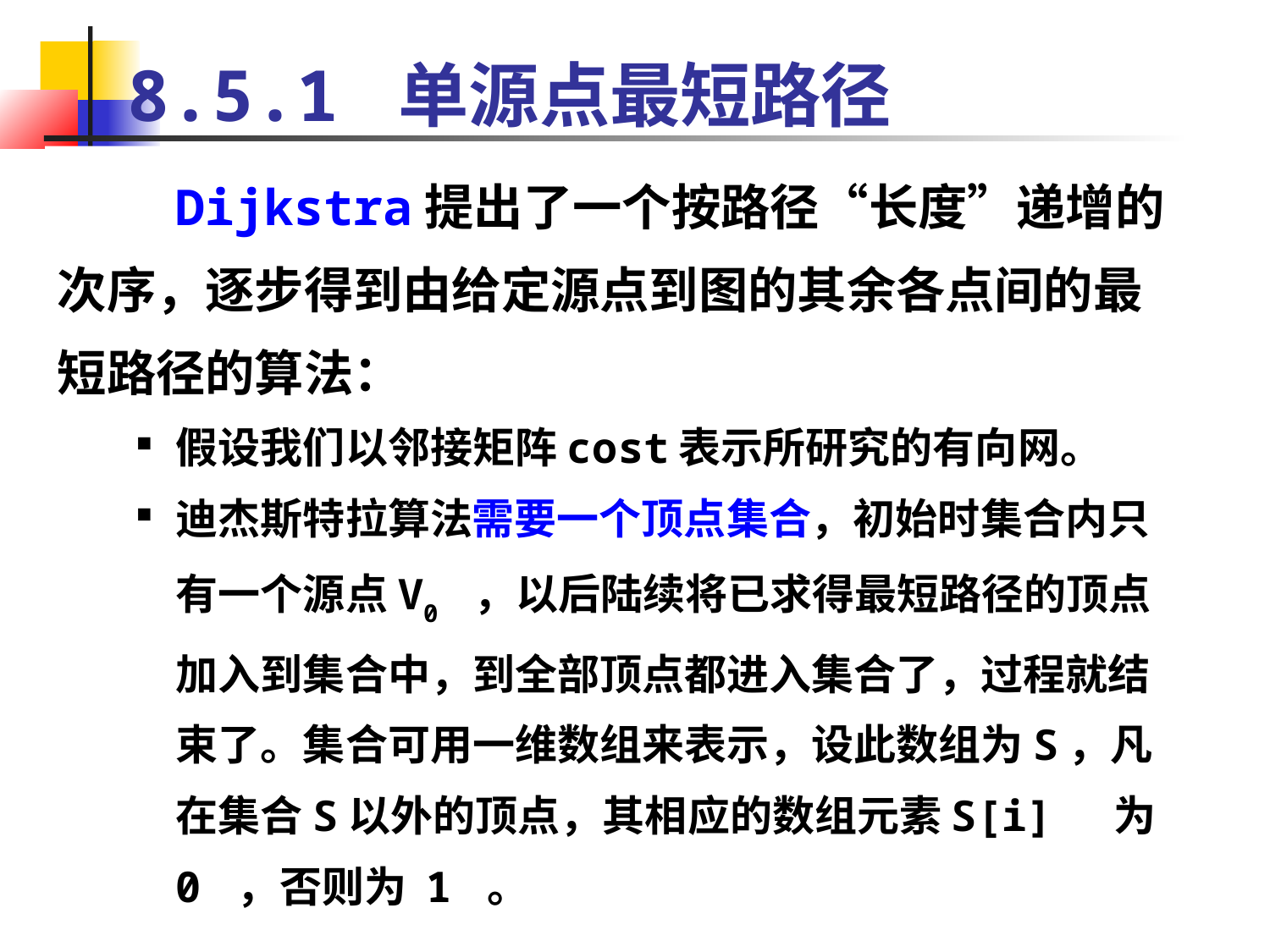

8.5.1 单源点最短路径
    Dijkstra提出了一个按路径“长度”递增的次序，逐步得到由给定源点到图的其余各点间的最短路径的算法：
假设我们以邻接矩阵cost表示所研究的有向网。
迪杰斯特拉算法需要一个顶点集合，初始时集合内只有一个源点V0 ，以后陆续将已求得最短路径的顶点加入到集合中，到全部顶点都进入集合了，过程就结束了。集合可用一维数组来表示，设此数组为S，凡在集合S以外的顶点，其相应的数组元素S[i]  为 0 ，否则为 1 。